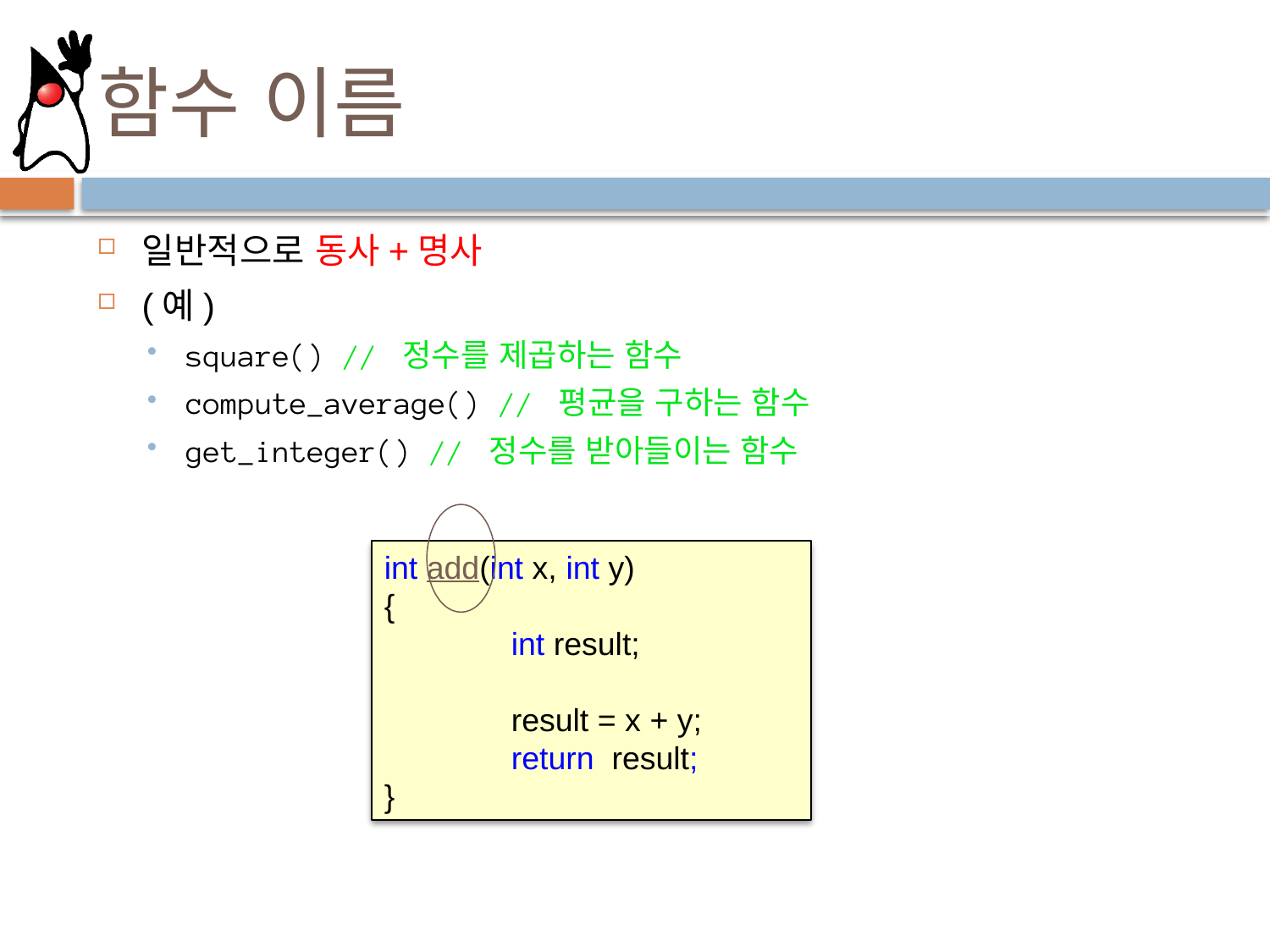

# 함수 이름
일반적으로 동사+명사
(예)
square() // 정수를 제곱하는 함수
compute_average() // 평균을 구하는 함수
get_integer() // 정수를 받아들이는 함수

int add(int x, int y)
{
	int result;

	result = x + y;
	return  result;
}